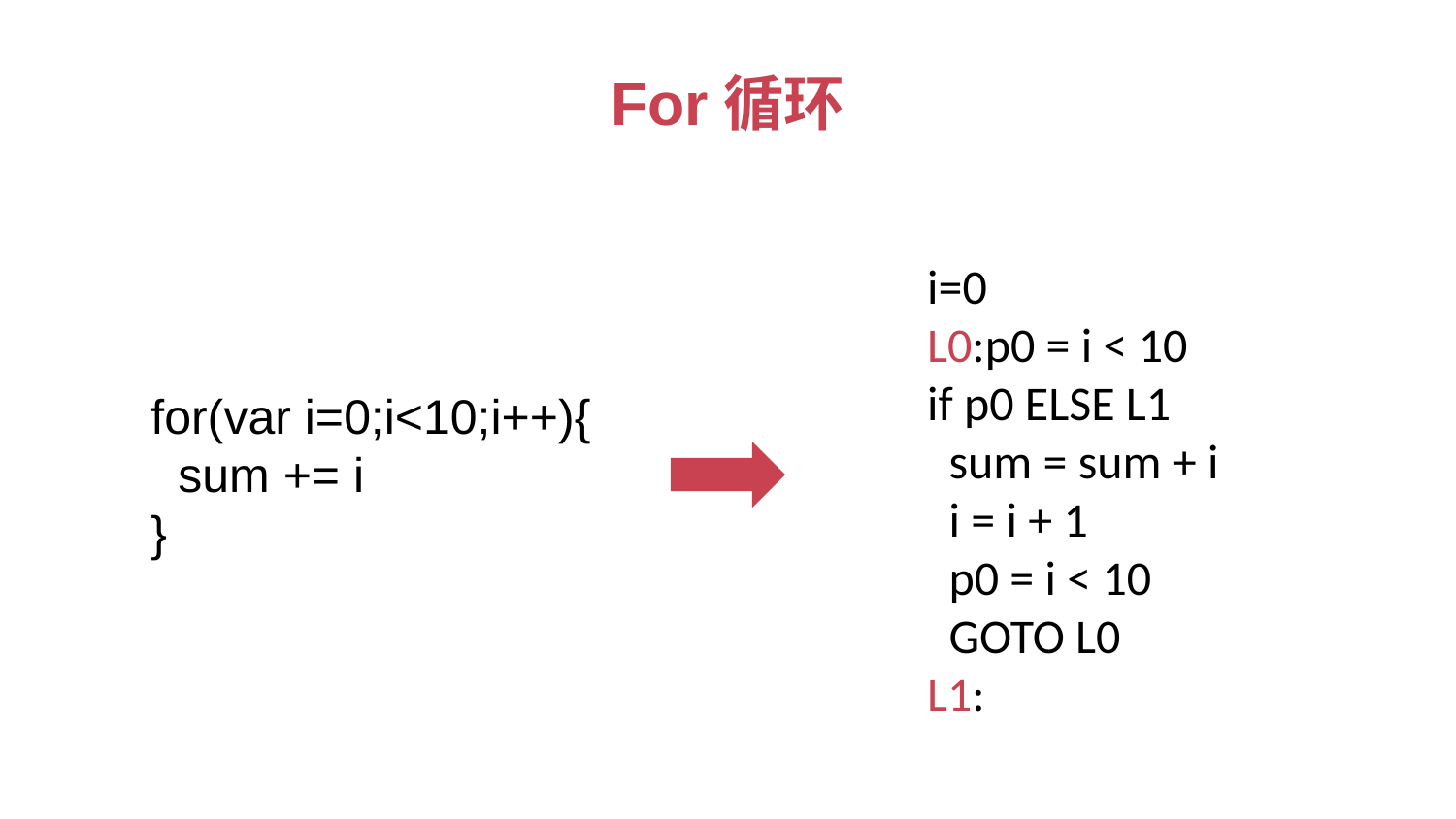

# For循环
i=0
L0:p0 = i < 10
if p0 ELSE L1
  sum = sum + i
  i = i + 1
  p0 = i < 10
  GOTO L0
L1:
for(var i=0;i<10;i++){
  sum += i
}